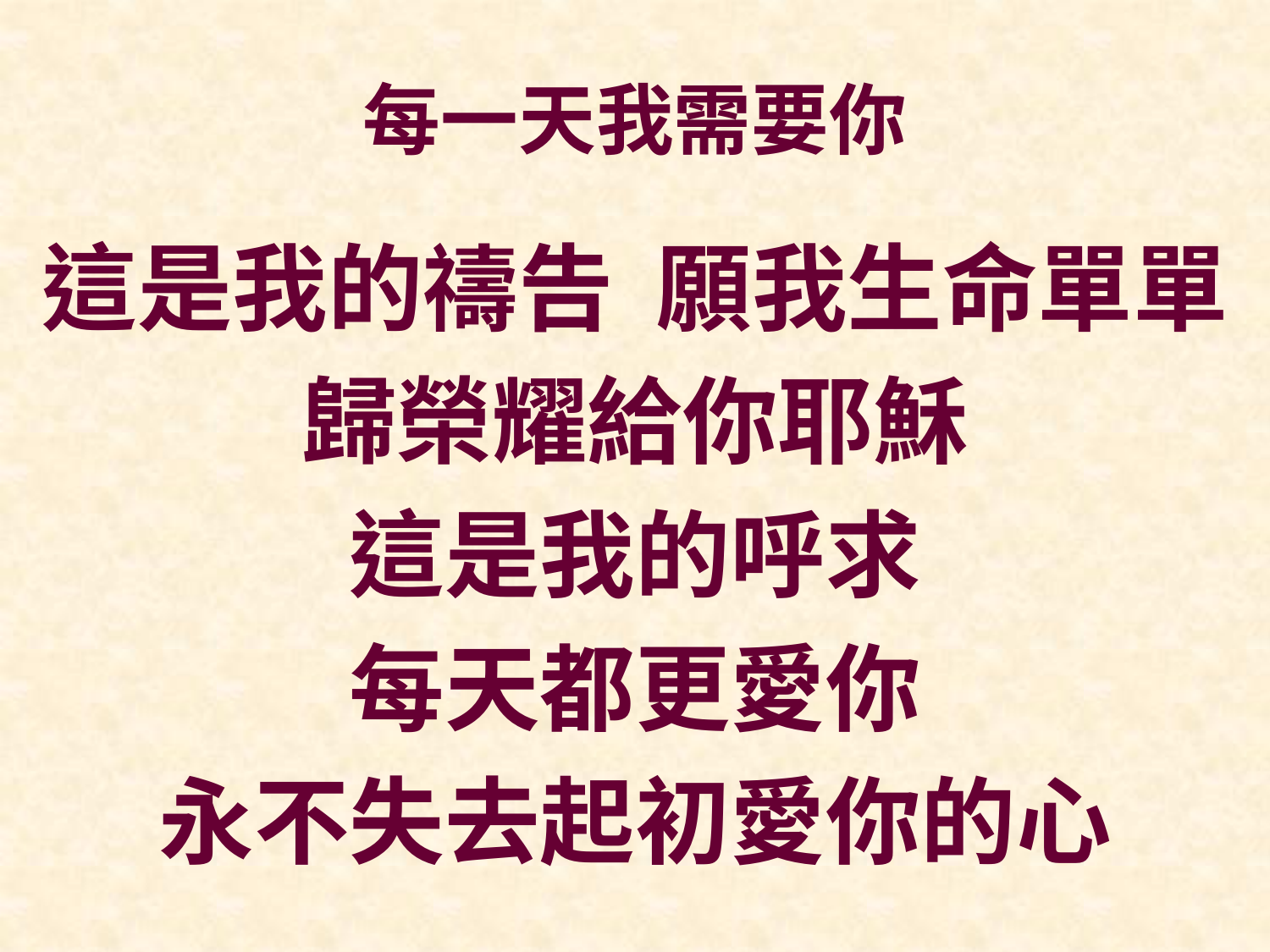

# 每一天我需要你
這是我的禱告  願我生命單單
歸榮耀給你耶穌
這是我的呼求
每天都更愛你
永不失去起初愛你的心